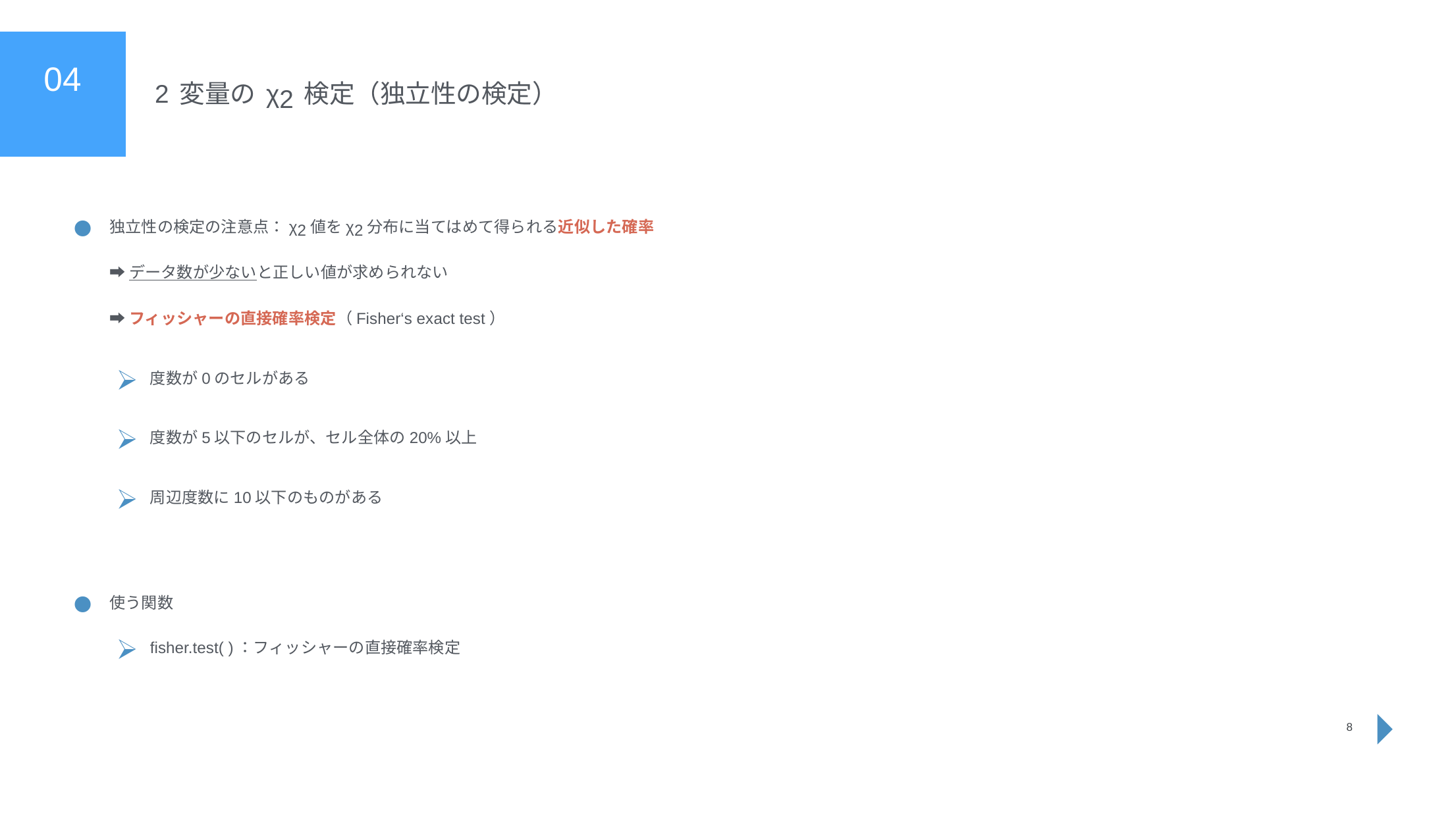

04
2変量のχ2検定（独立性の検定）
独立性の検定の注意点：χ2値をχ2分布に当てはめて得られる近似した確率
➡︎ データ数が少ないと正しい値が求められない
➡︎ フィッシャーの直接確率検定（Fisher‘s exact test）
度数が0のセルがある
度数が5以下のセルが、セル全体の20%以上
周辺度数に10以下のものがある
使う関数
fisher.test( )：フィッシャーの直接確率検定

8